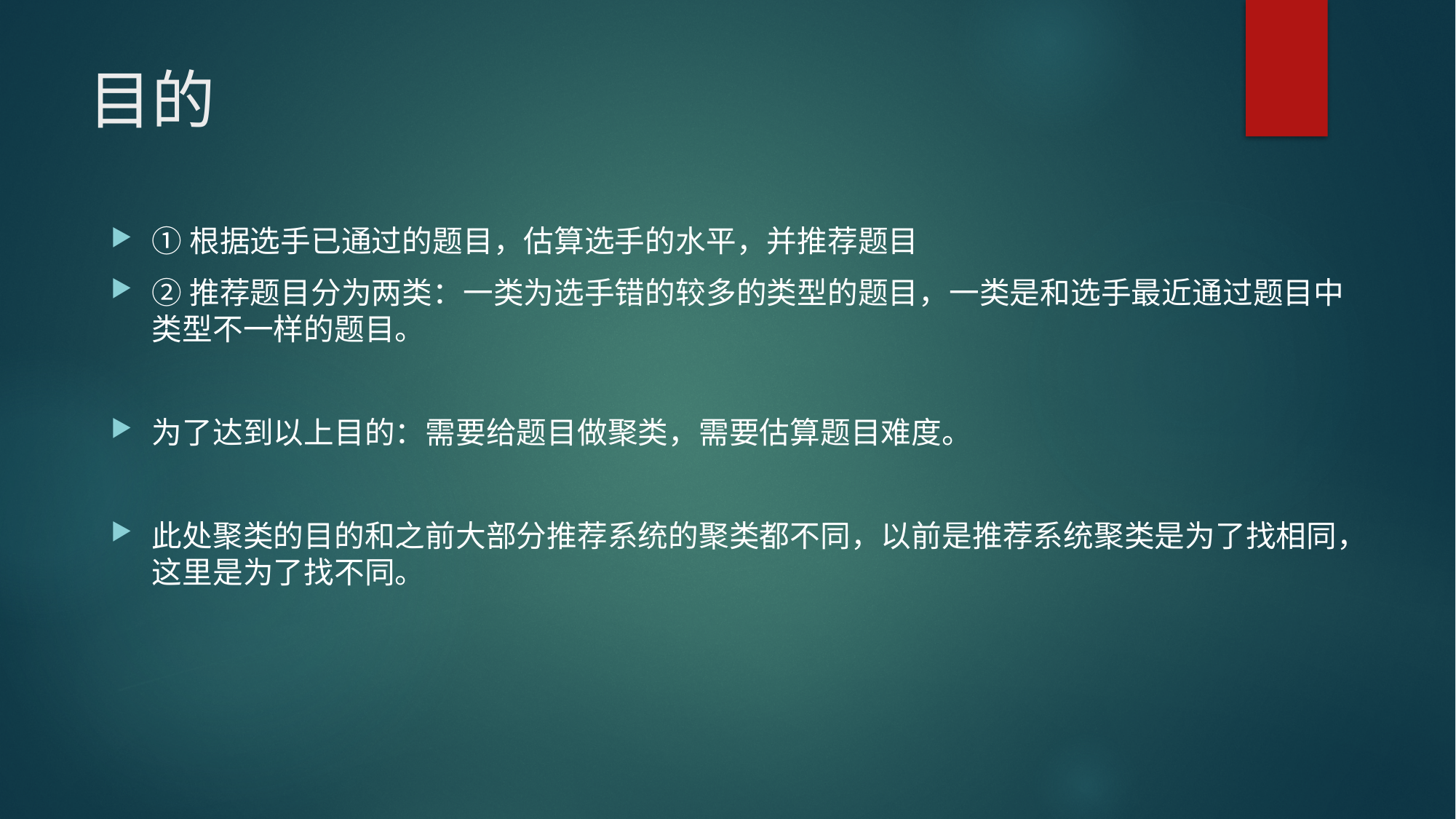

# 目的
①根据选手已通过的题目，估算选手的水平，并推荐题目
②推荐题目分为两类：一类为选手错的较多的类型的题目，一类是和选手最近通过题目中类型不一样的题目。

为了达到以上目的：需要给题目做聚类，需要估算题目难度。

此处聚类的目的和之前大部分推荐系统的聚类都不同，以前是推荐系统聚类是为了找相同，这里是为了找不同。